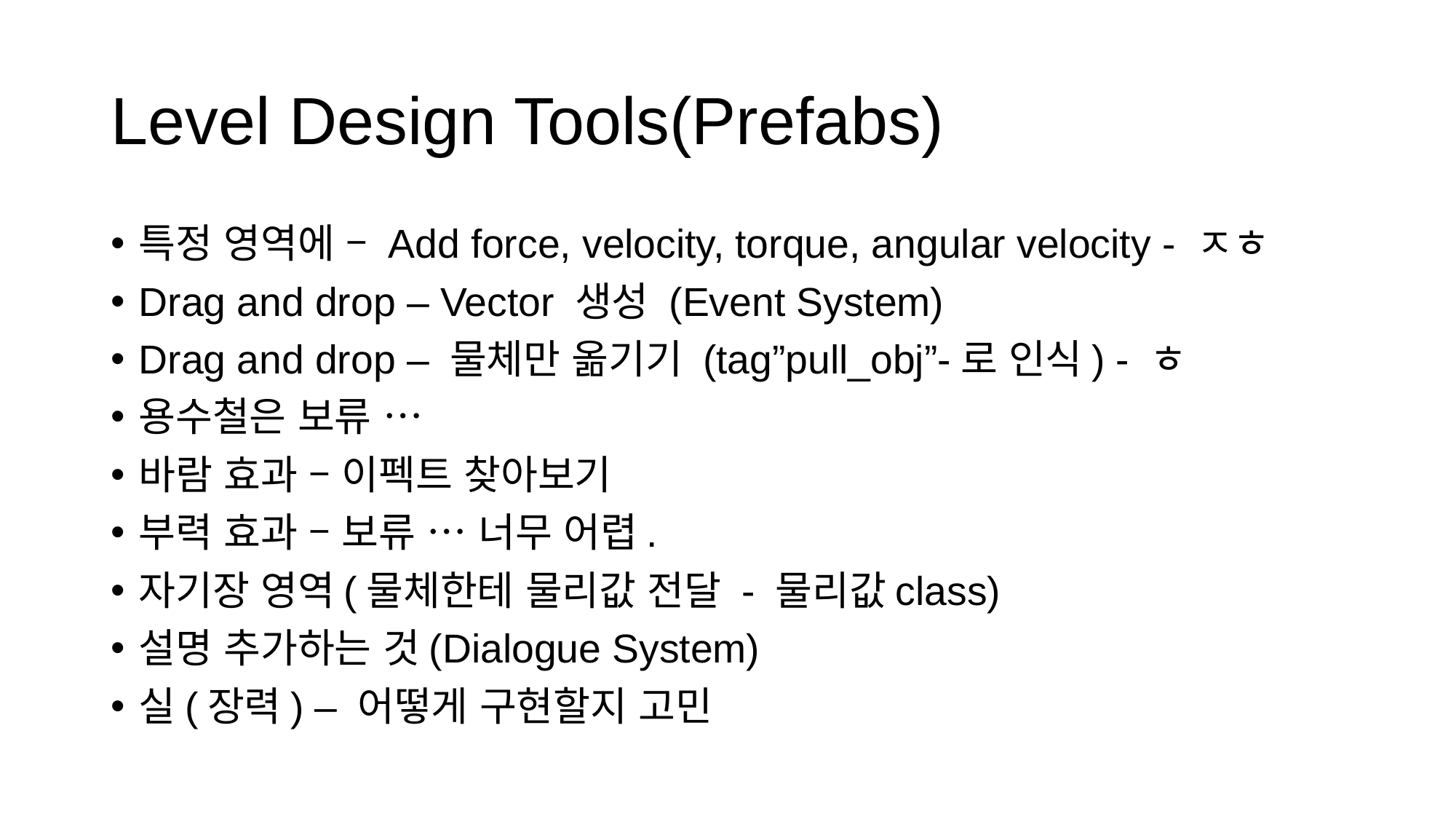

# Level Design Tools(Prefabs)
특정 영역에 – Add force, velocity, torque, angular velocity - ㅈㅎ
Drag and drop – Vector 생성 (Event System)
Drag and drop – 물체만 옮기기 (tag”pull_obj”-로 인식) - ㅎ
용수철은 보류 …
바람 효과 – 이펙트 찾아보기
부력 효과 – 보류 … 너무 어렵.
자기장 영역(물체한테 물리값 전달 - 물리값class)
설명 추가하는 것(Dialogue System)
실(장력) – 어떻게 구현할지 고민